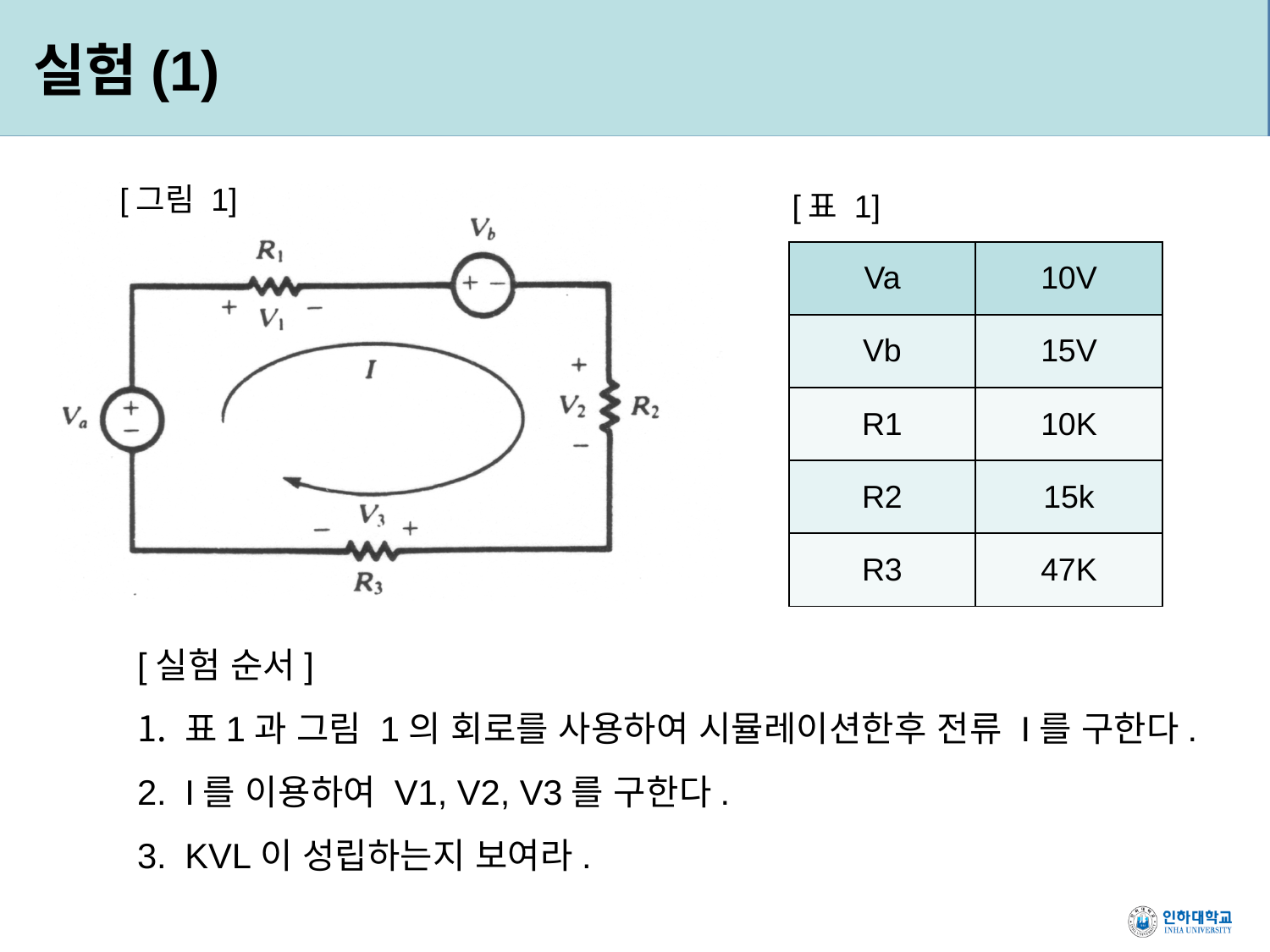

실험(1)

[그림 1]
[표 1]

| Va | 10V |
| --- | --- |
| Vb | 15V |
| R1 | 10K |
| R2 | 15k |
| R3 | 47K |
[실험 순서]
표1과 그림 1의 회로를 사용하여 시뮬레이션한후 전류 I를 구한다.
I를 이용하여 V1, V2, V3를 구한다.
KVL이 성립하는지 보여라.